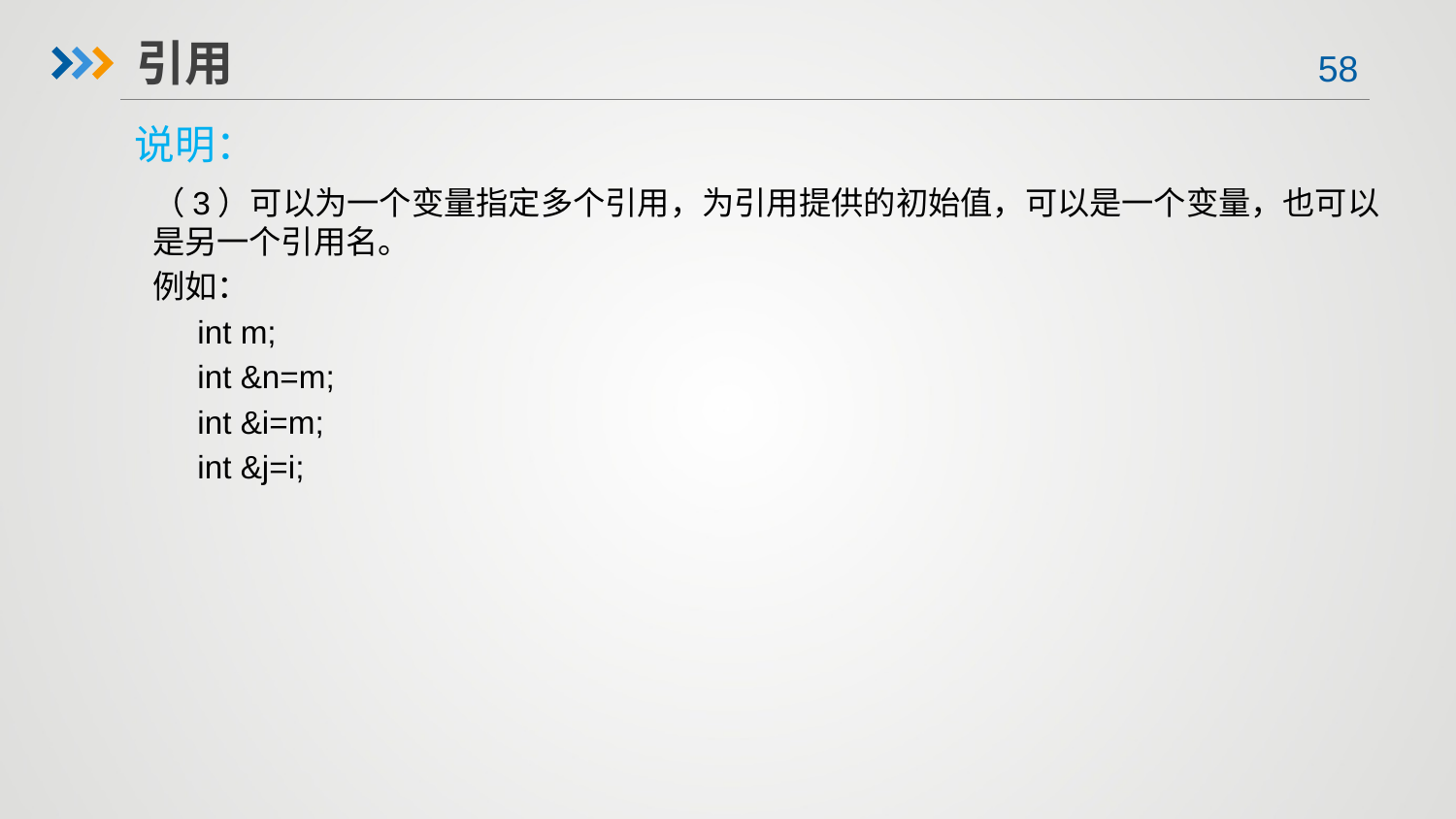

引用
说明：
（3）可以为一个变量指定多个引用，为引用提供的初始值，可以是一个变量，也可以是另一个引用名。
例如：
     int m;
     int &n=m;
     int &i=m;
     int &j=i;